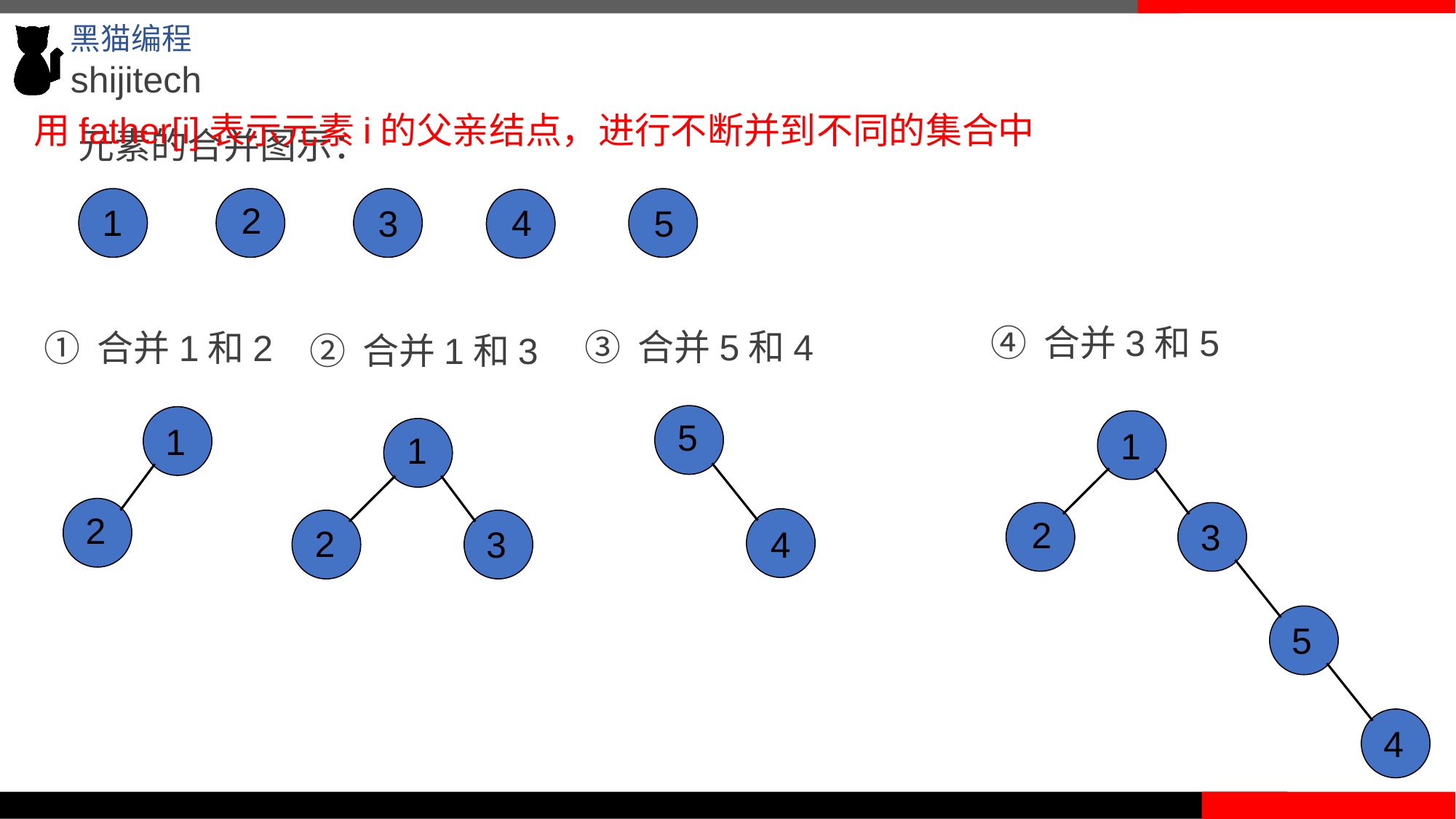

用father[i]表示元素i的父亲结点，进行不断并到不同的集合中
元素的合并图示：

1

2

3

5

4

④ 合并3和5
③ 合并5和4
① 合并1和2
② 合并1和3

5

1

1

1

2

2

3

4

2

3

5

4